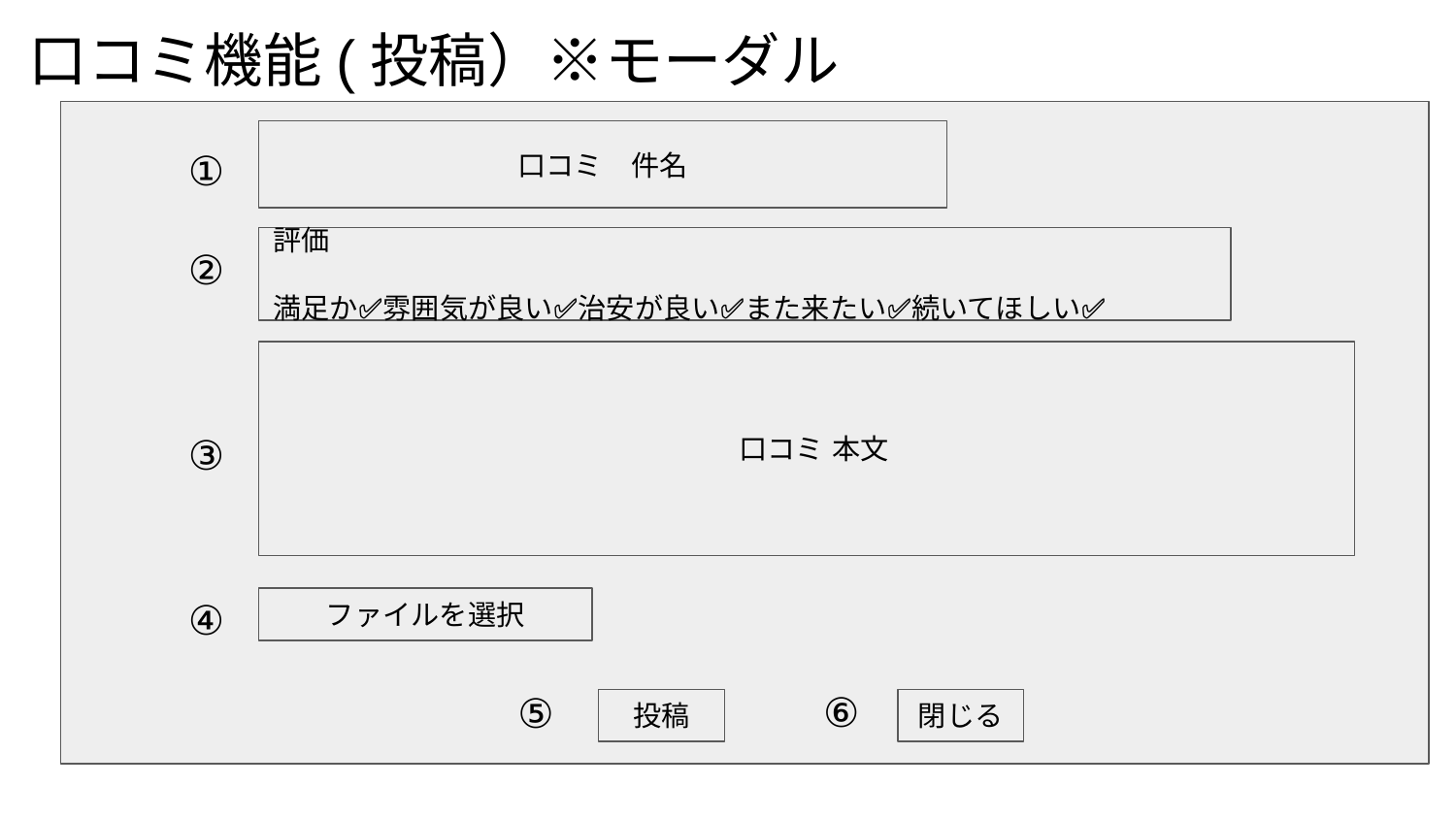

口コミ機能(投稿）※モーダル

口コミ　件名
①
評価

満足か✅雰囲気が良い✅治安が良い✅また来たい✅続いてほしい✅
②
 口コミ 本文
③
④
ファイルを選択
⑥
⑤
投稿
閉じる